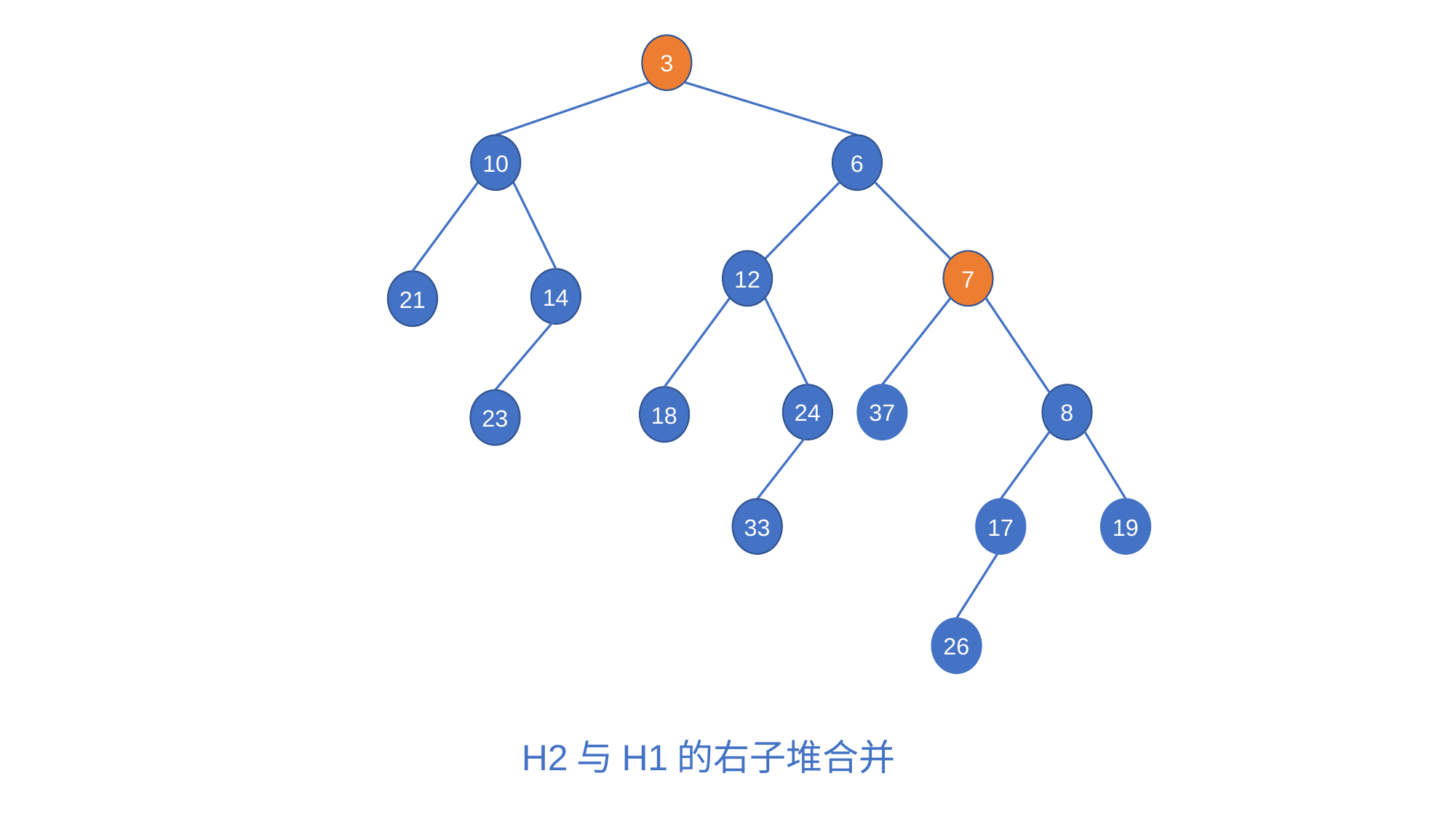

3
10
6
7
12
14
21
24
37
8
18
23
33
19
17
26
H2与H1的右子堆合并